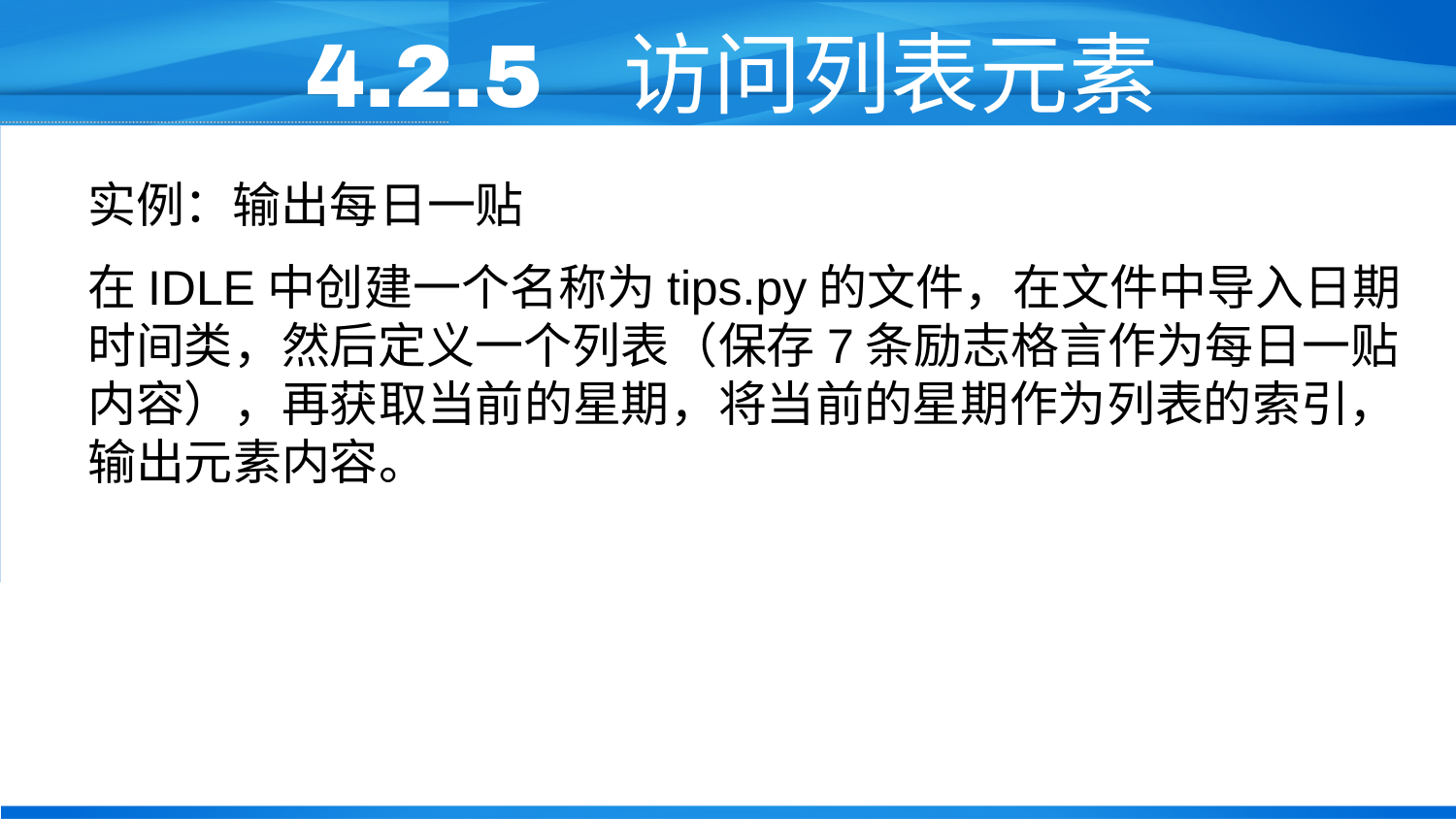

# 4.2.5  访问列表元素
实例：输出每日一贴
在IDLE中创建一个名称为tips.py的文件，在文件中导入日期时间类，然后定义一个列表（保存7条励志格言作为每日一贴内容），再获取当前的星期，将当前的星期作为列表的索引，输出元素内容。